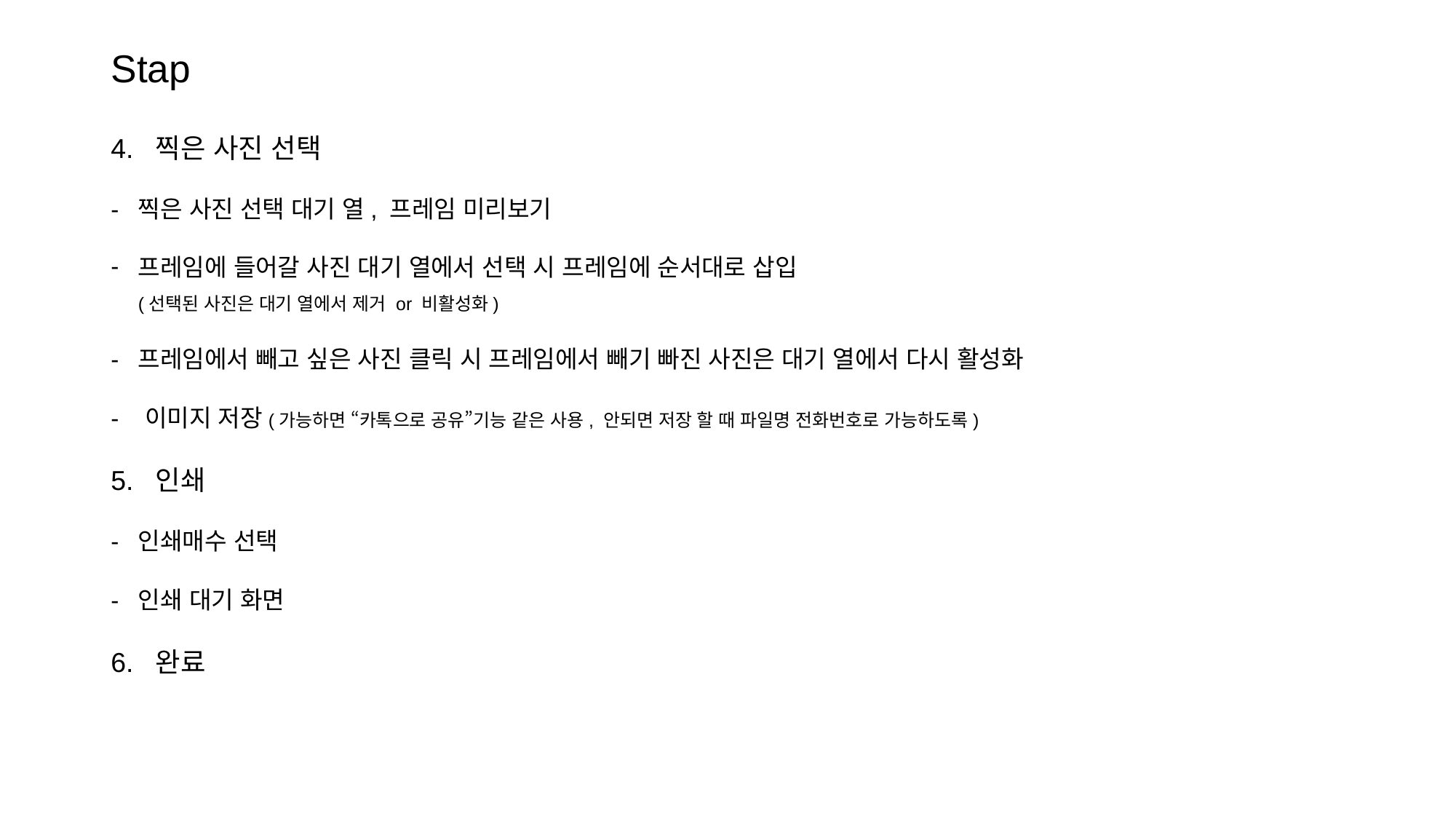

# Stap
4.  찍은 사진 선택
-  찍은 사진 선택 대기 열, 프레임 미리보기
프레임에 들어갈 사진 대기 열에서 선택 시 프레임에 순서대로 삽입
(선택된 사진은 대기 열에서 제거 or 비활성화)
-  프레임에서 빼고 싶은 사진 클릭 시 프레임에서 빼기 빠진 사진은 대기 열에서 다시 활성화
-   이미지 저장(가능하면 “카톡으로 공유”기능 같은 사용, 안되면 저장 할 때 파일명 전화번호로 가능하도록)
5.  인쇄
-  인쇄매수 선택
-  인쇄 대기 화면
6.  완료